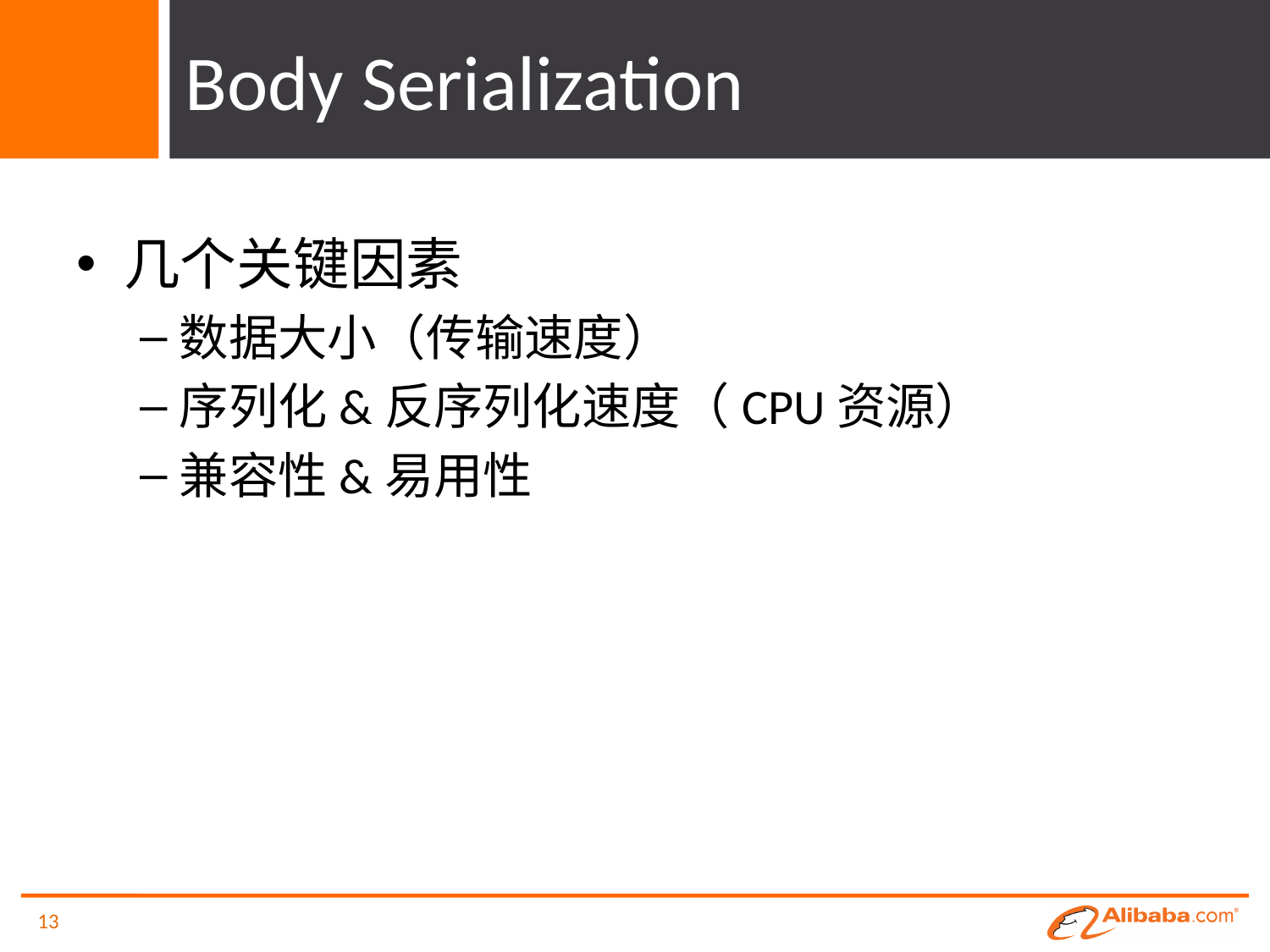

# Body Serialization
几个关键因素
数据大小（传输速度）
序列化&反序列化速度（CPU资源）
兼容性&易用性

13